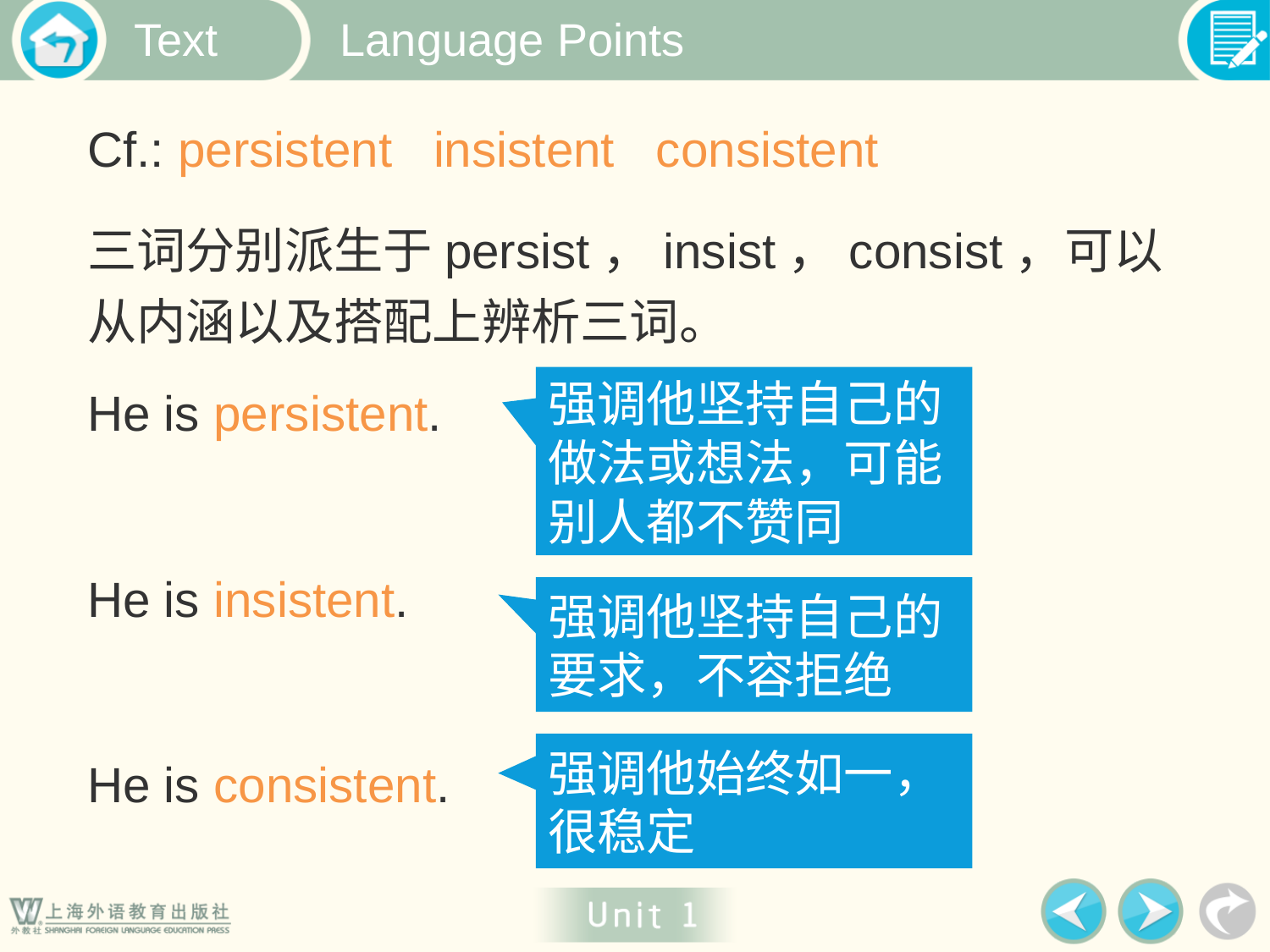

Language Points

Cf.: persistent   insistent   consistent
三词分别派生于persist，insist，consist，可以从内涵以及搭配上辨析三词。
He is persistent.
强调他坚持自己的做法或想法，可能别人都不赞同
He is insistent.
强调他坚持自己的要求，不容拒绝
强调他始终如一，很稳定
He is consistent.